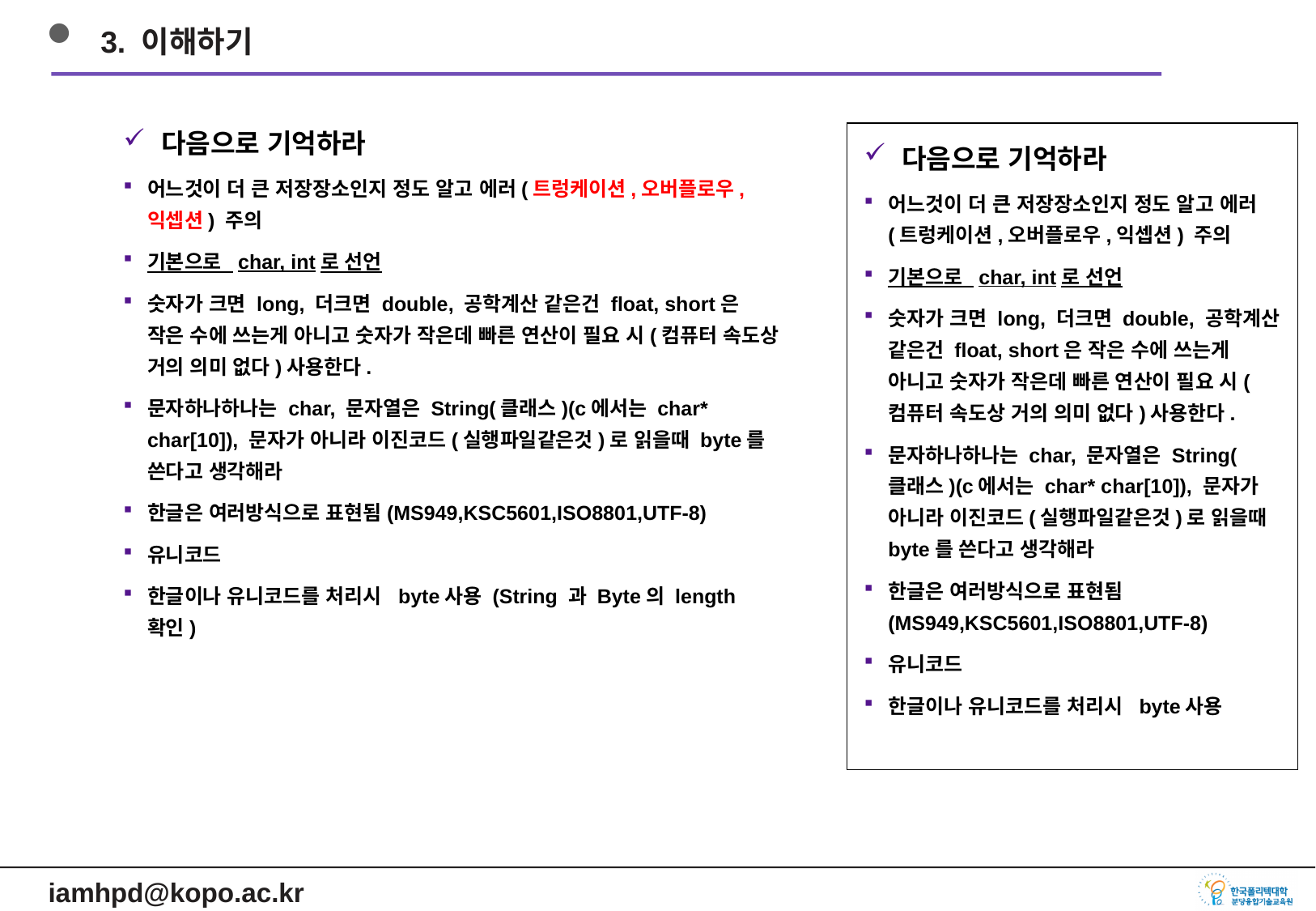

3. 이해하기
다음으로 기억하라
어느것이 더 큰 저장장소인지 정도 알고 에러(트렁케이션,오버플로우,익셉션) 주의
기본으로  char, int로 선언
숫자가 크면 long, 더크면 double, 공학계산 같은건 float, short은 작은 수에 쓰는게 아니고 숫자가 작은데 빠른 연산이 필요 시(컴퓨터 속도상 거의 의미 없다)사용한다.
문자하나하나는 char, 문자열은 String(클래스)(c에서는 char* char[10]), 문자가 아니라 이진코드(실행파일같은것)로 읽을때 byte를 쓴다고 생각해라
한글은 여러방식으로 표현됨(MS949,KSC5601,ISO8801,UTF-8)
유니코드
한글이나 유니코드를 처리시  byte사용 (String 과 Byte의 length  확인)
다음으로 기억하라
어느것이 더 큰 저장장소인지 정도 알고 에러(트렁케이션,오버플로우,익셉션) 주의
기본으로  char, int로 선언
숫자가 크면 long, 더크면 double, 공학계산 같은건 float, short은 작은 수에 쓰는게 아니고 숫자가 작은데 빠른 연산이 필요 시(컴퓨터 속도상 거의 의미 없다)사용한다.
문자하나하나는 char, 문자열은 String(클래스)(c에서는 char* char[10]), 문자가 아니라 이진코드(실행파일같은것)로 읽을때 byte를 쓴다고 생각해라
한글은 여러방식으로 표현됨(MS949,KSC5601,ISO8801,UTF-8)
유니코드
한글이나 유니코드를 처리시  byte사용